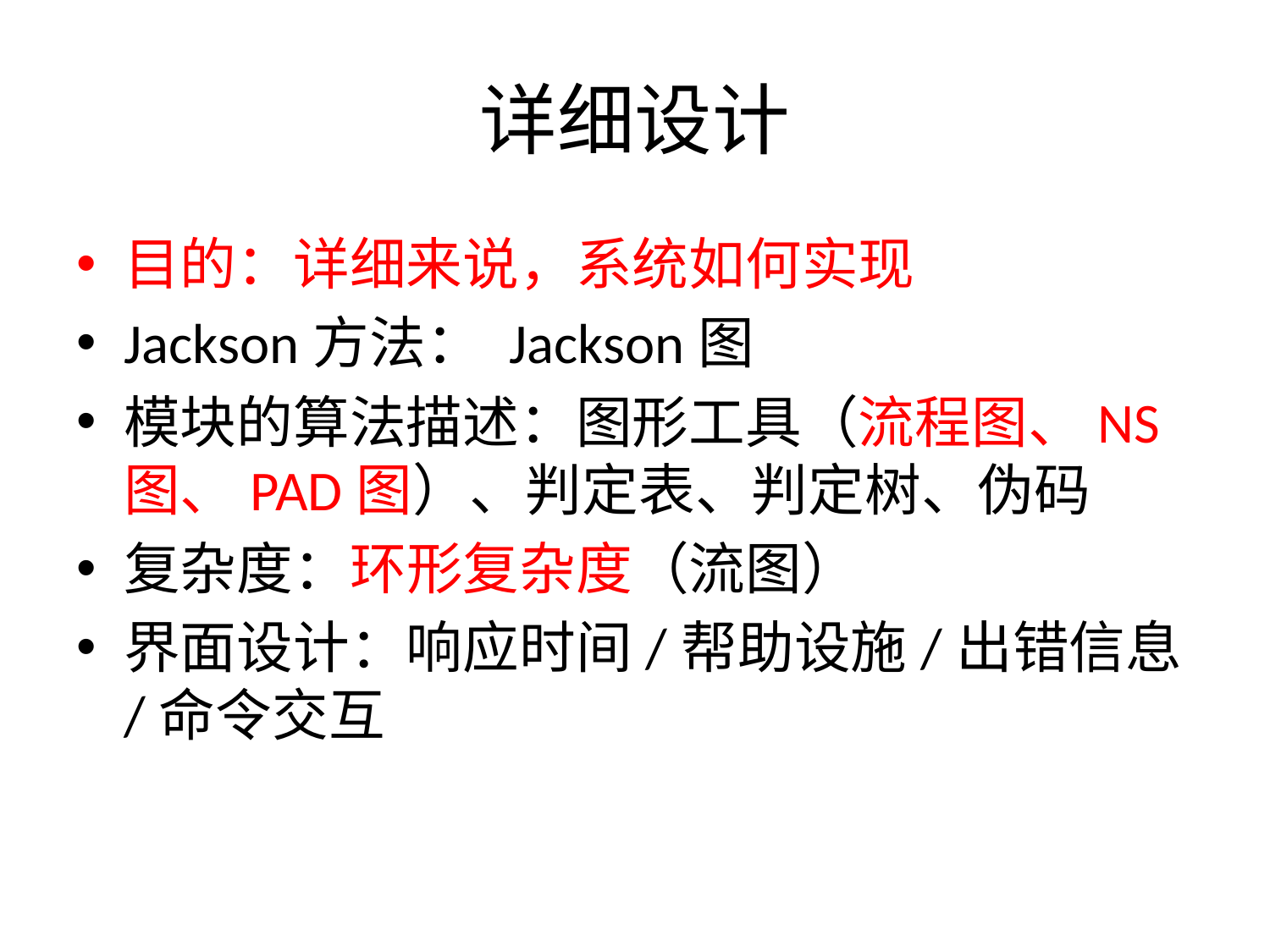

# 详细设计
目的：详细来说，系统如何实现
Jackson方法： Jackson图
模块的算法描述：图形工具（流程图、NS图、PAD图）、判定表、判定树、伪码
复杂度：环形复杂度（流图）
界面设计：响应时间/帮助设施/出错信息/命令交互